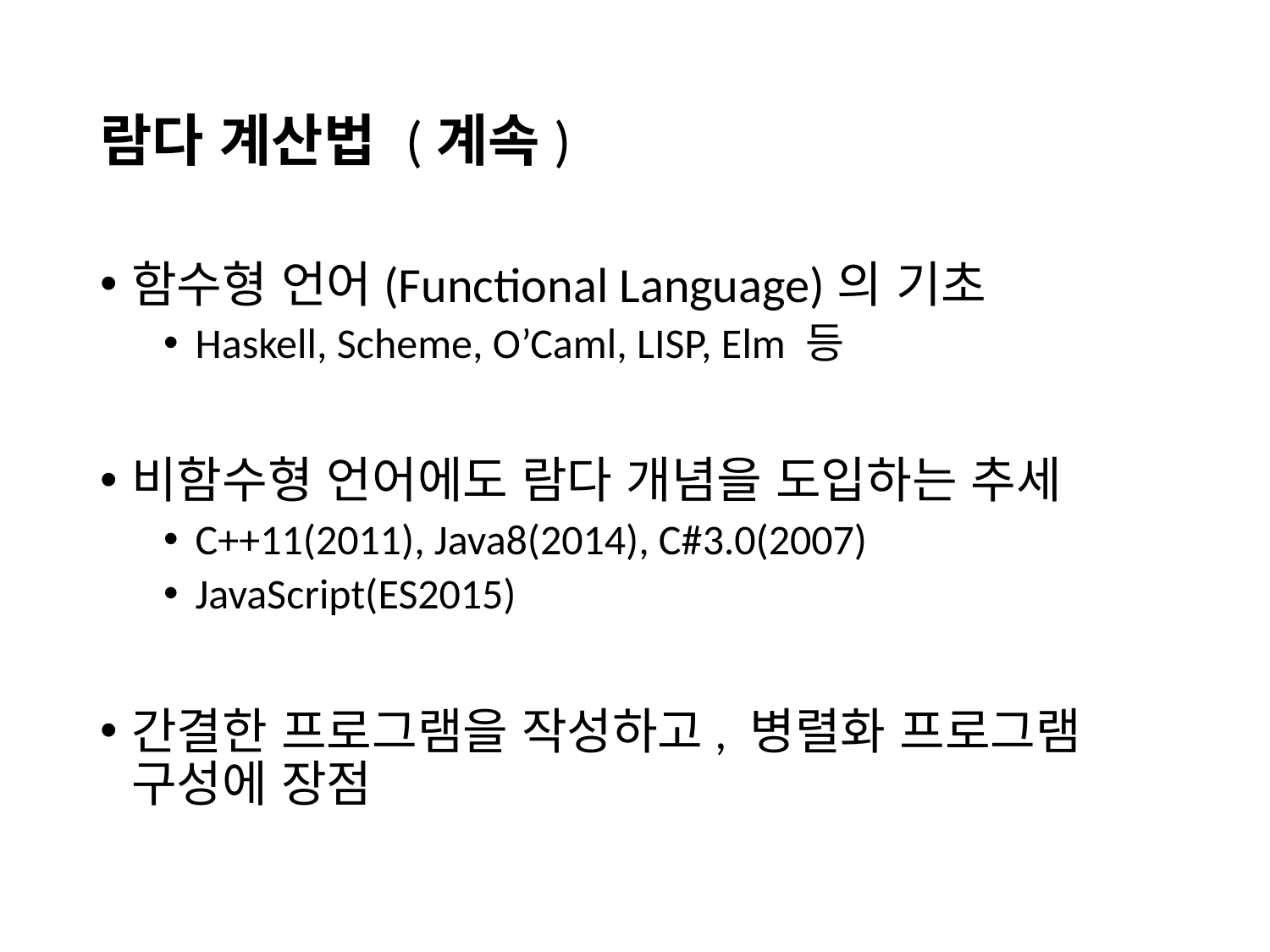

# 람다 계산법 (계속)
함수형 언어(Functional Language)의 기초
Haskell, Scheme, O’Caml, LISP, Elm 등

비함수형 언어에도 람다 개념을 도입하는 추세
C++11(2011), Java8(2014), C#3.0(2007)
JavaScript(ES2015)

간결한 프로그램을 작성하고, 병렬화 프로그램 구성에 장점